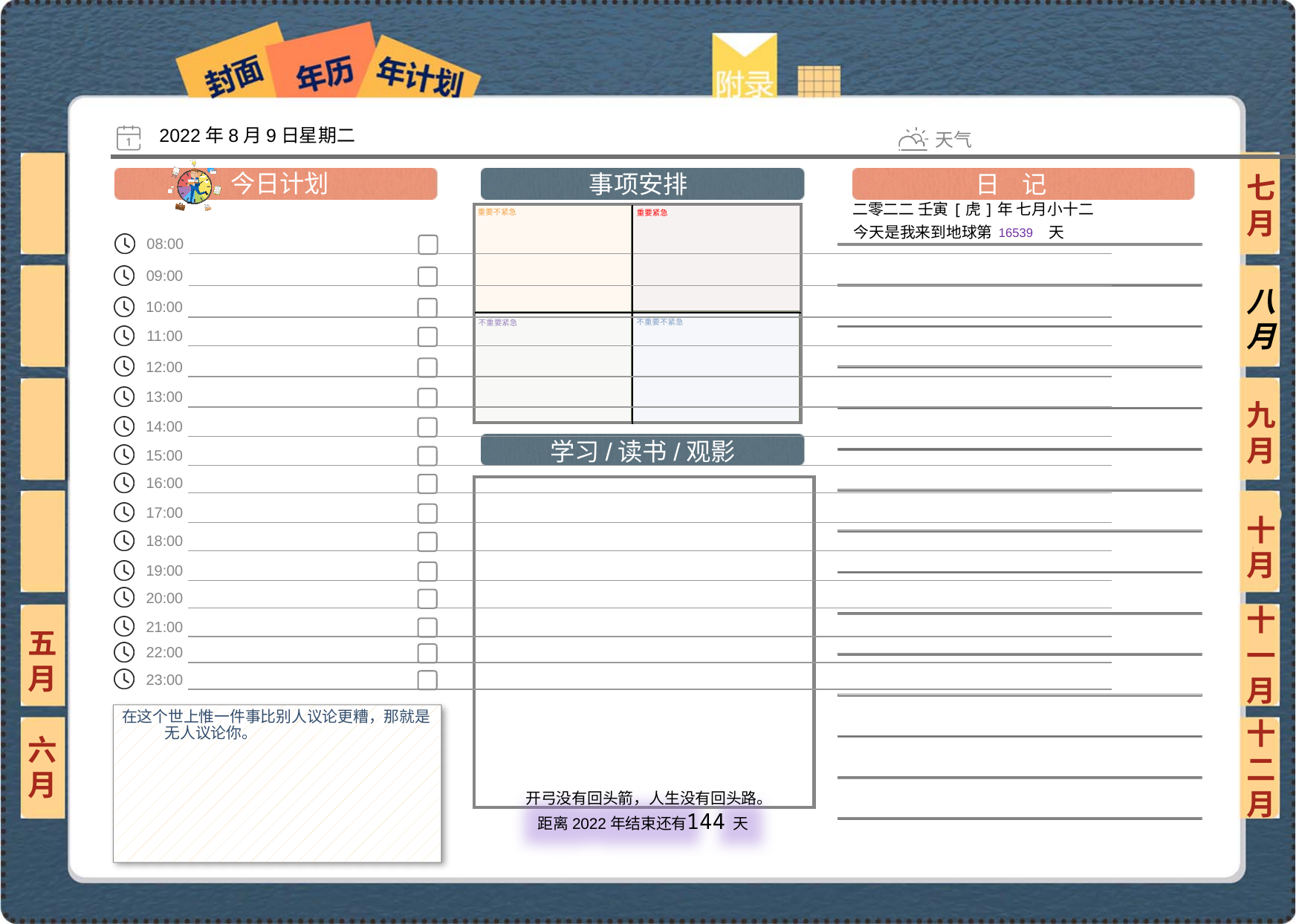

2022年8月9日星期二
七月
二零二二 壬寅[虎]年 七月小十二
16539
八月
九月
十月
十一月
五月
在这个世上惟一件事比别人议论更糟，那就是无人议论你。

六月
十二月
144
 开弓没有回头箭，人生没有回头路。